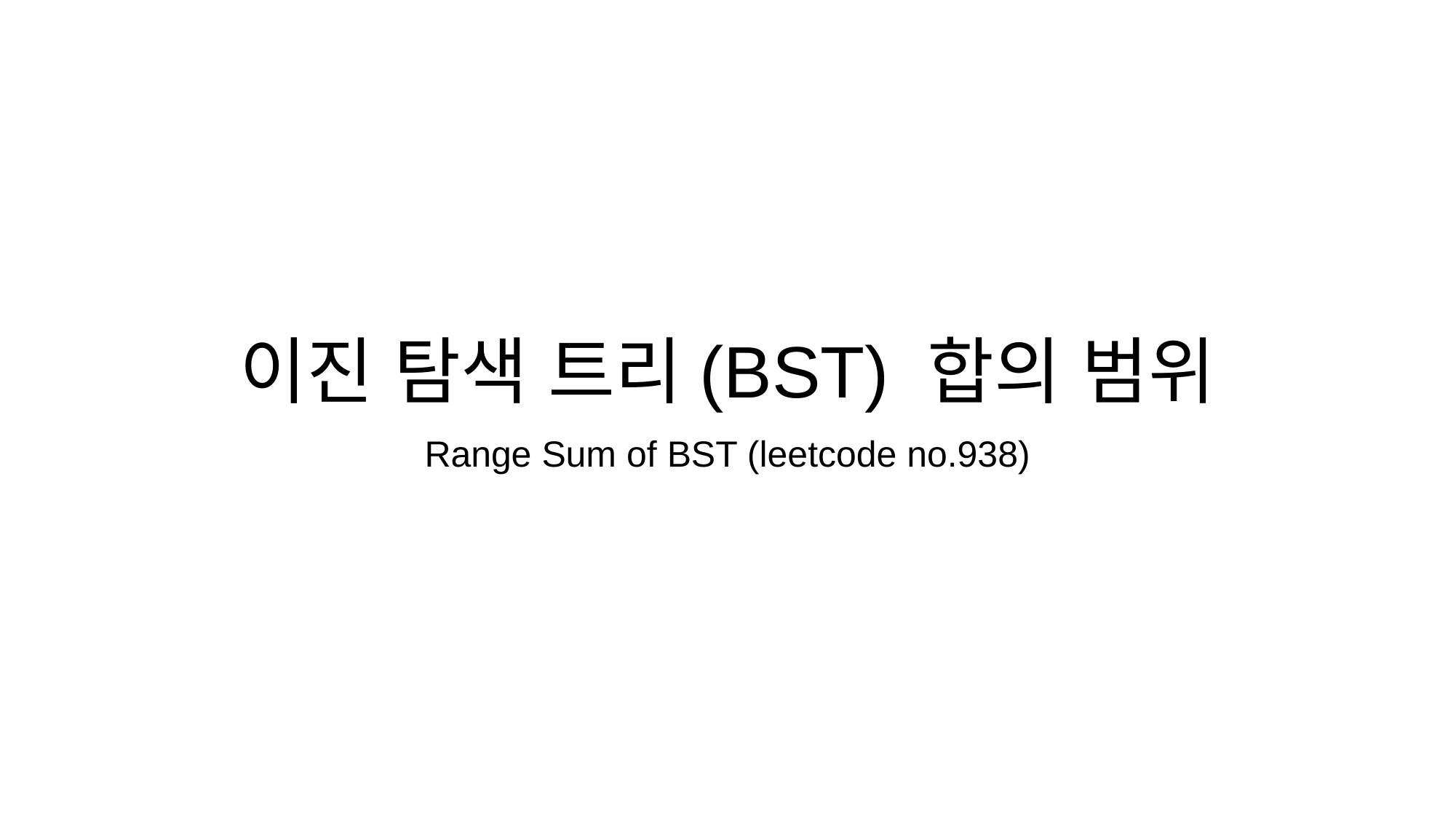

# 이진 탐색 트리(BST) 합의 범위
Range Sum of BST (leetcode no.938)